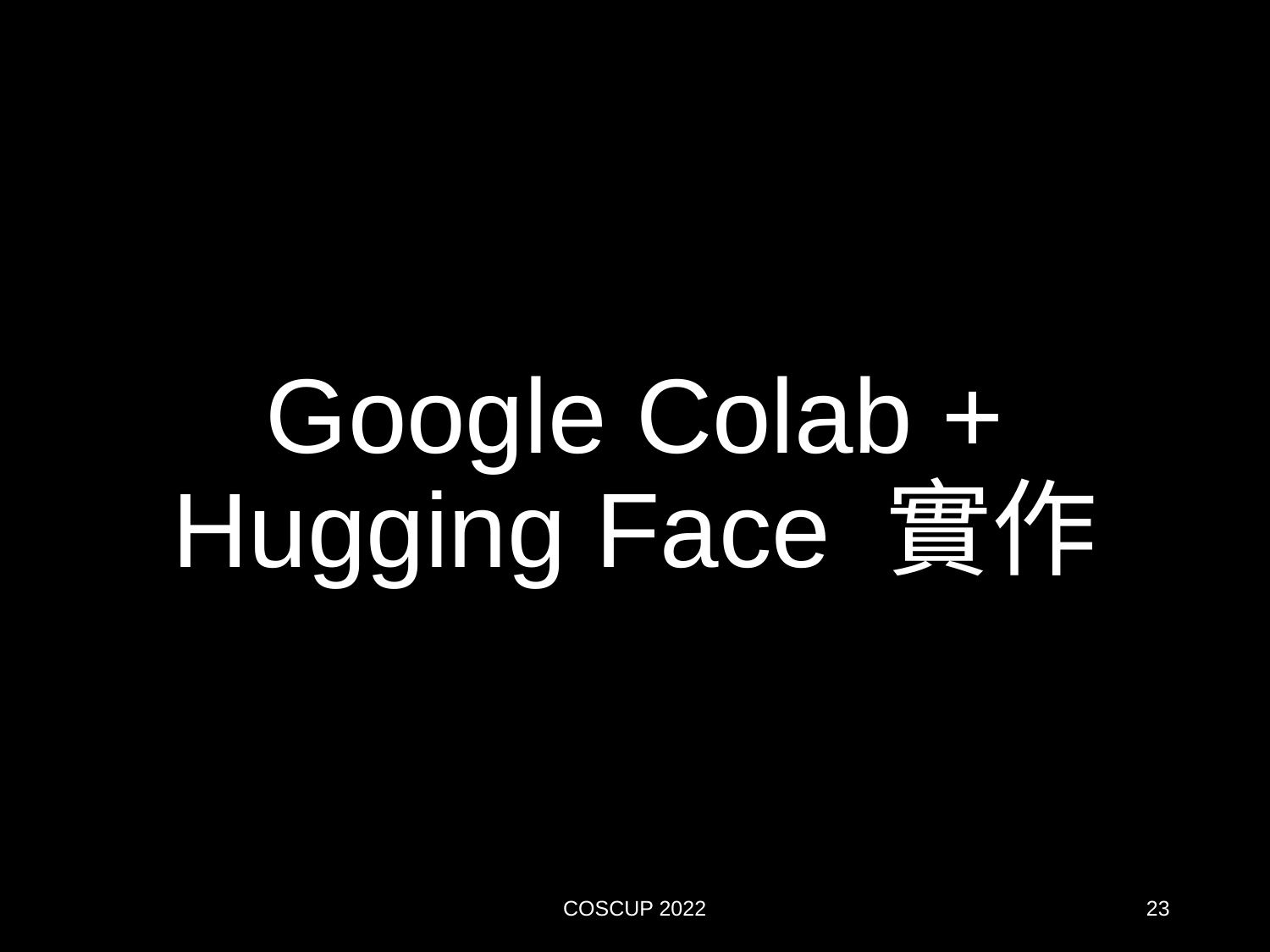

# Google Colab + Hugging Face 實作
COSCUP 2022
23